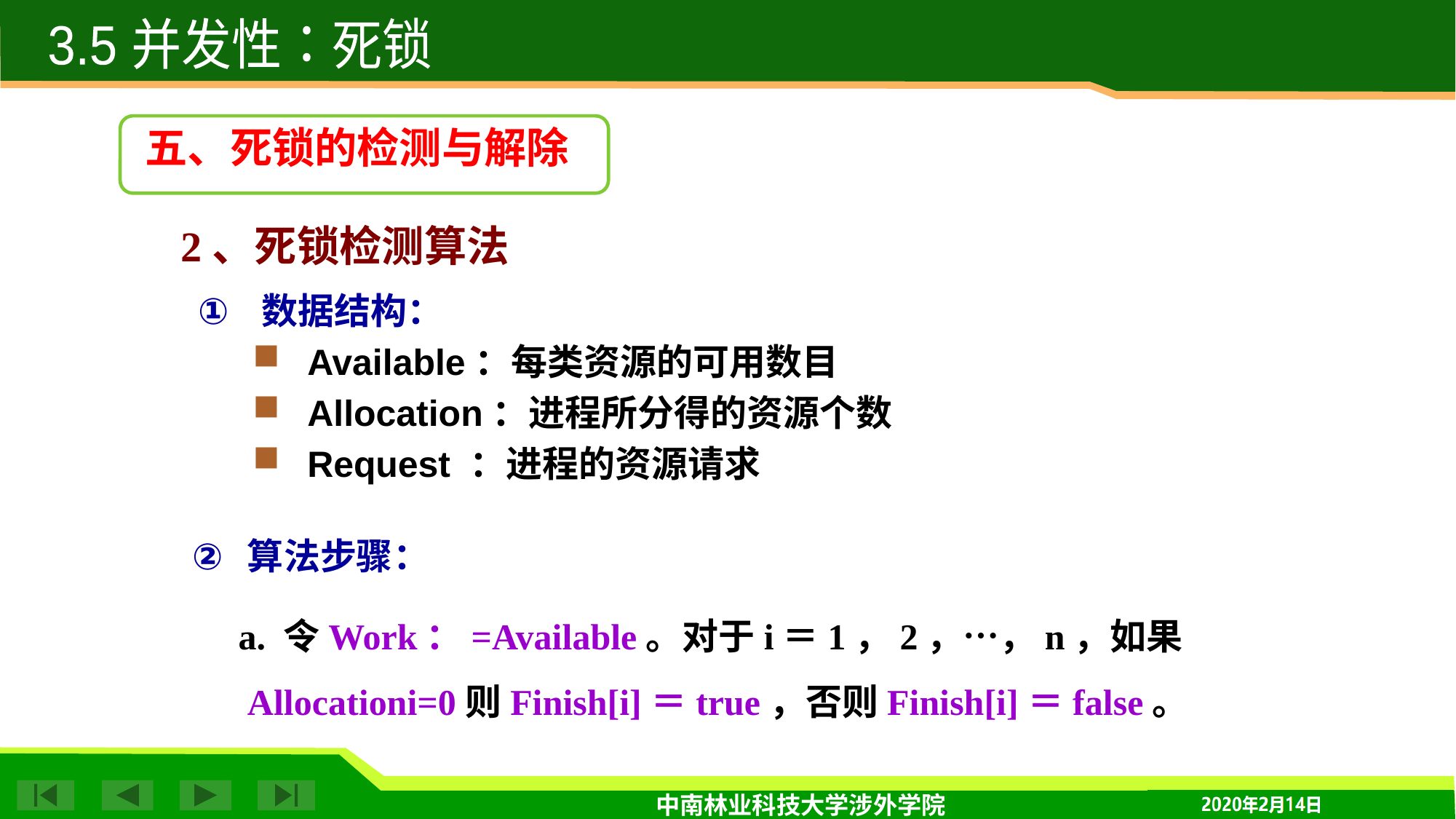

3.5 并发性：死锁

五、死锁的检测与解除
2、死锁检测算法
数据结构：
Available：每类资源的可用数目
Allocation：进程所分得的资源个数
Request ：进程的资源请求
算法步骤：
     a. 令Work：=Available。对于i＝1，2，…，n，如果Allocationi=0则Finish[i]＝true，否则Finish[i]＝false。